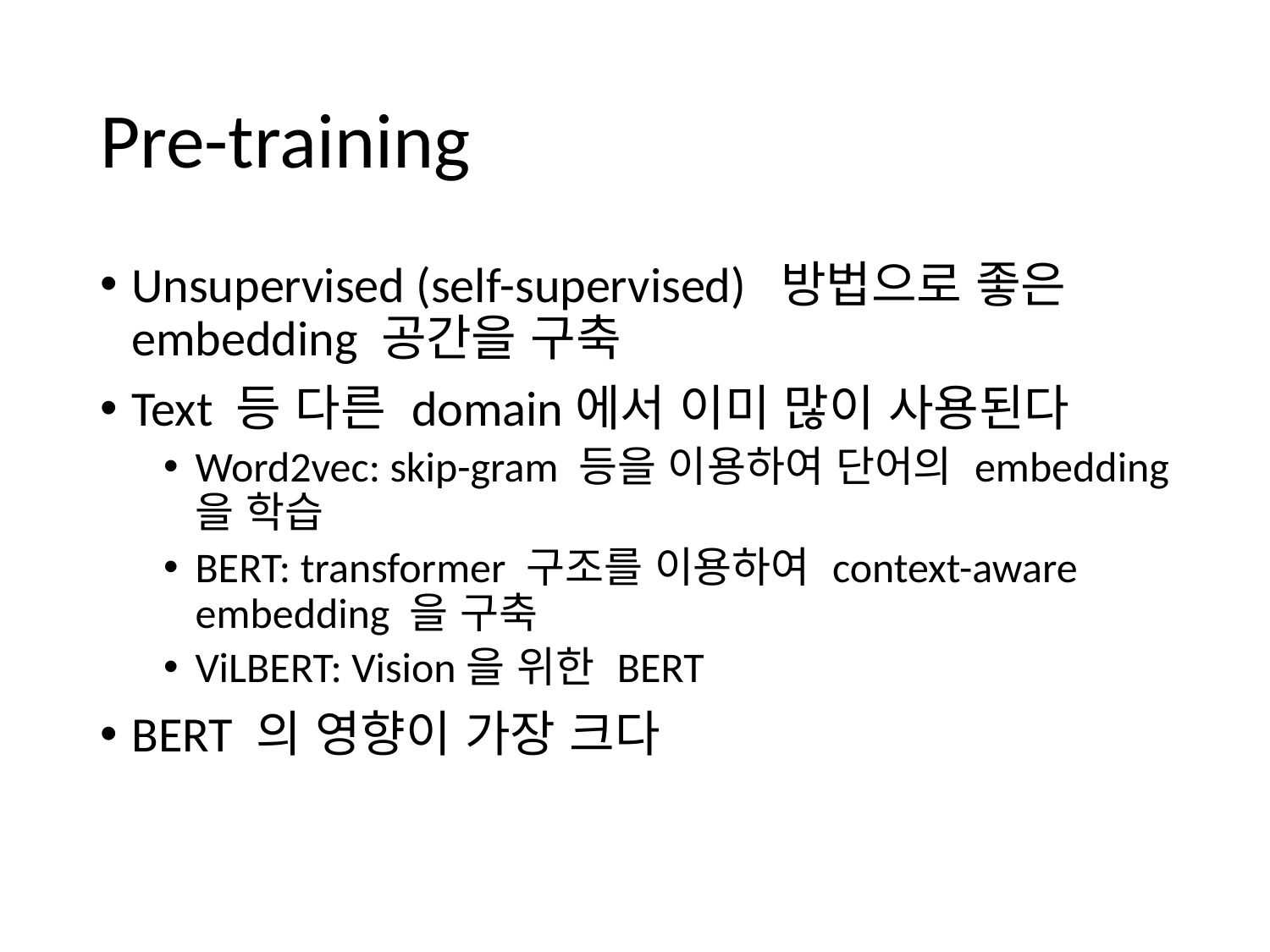

# Pre-training
Unsupervised (self-supervised)  방법으로 좋은 embedding 공간을 구축
Text 등 다른 domain에서 이미 많이 사용된다
Word2vec: skip-gram 등을 이용하여 단어의 embedding 을 학습
BERT: transformer 구조를 이용하여 context-aware embedding 을 구축
ViLBERT: Vision을 위한 BERT
BERT 의 영향이 가장 크다